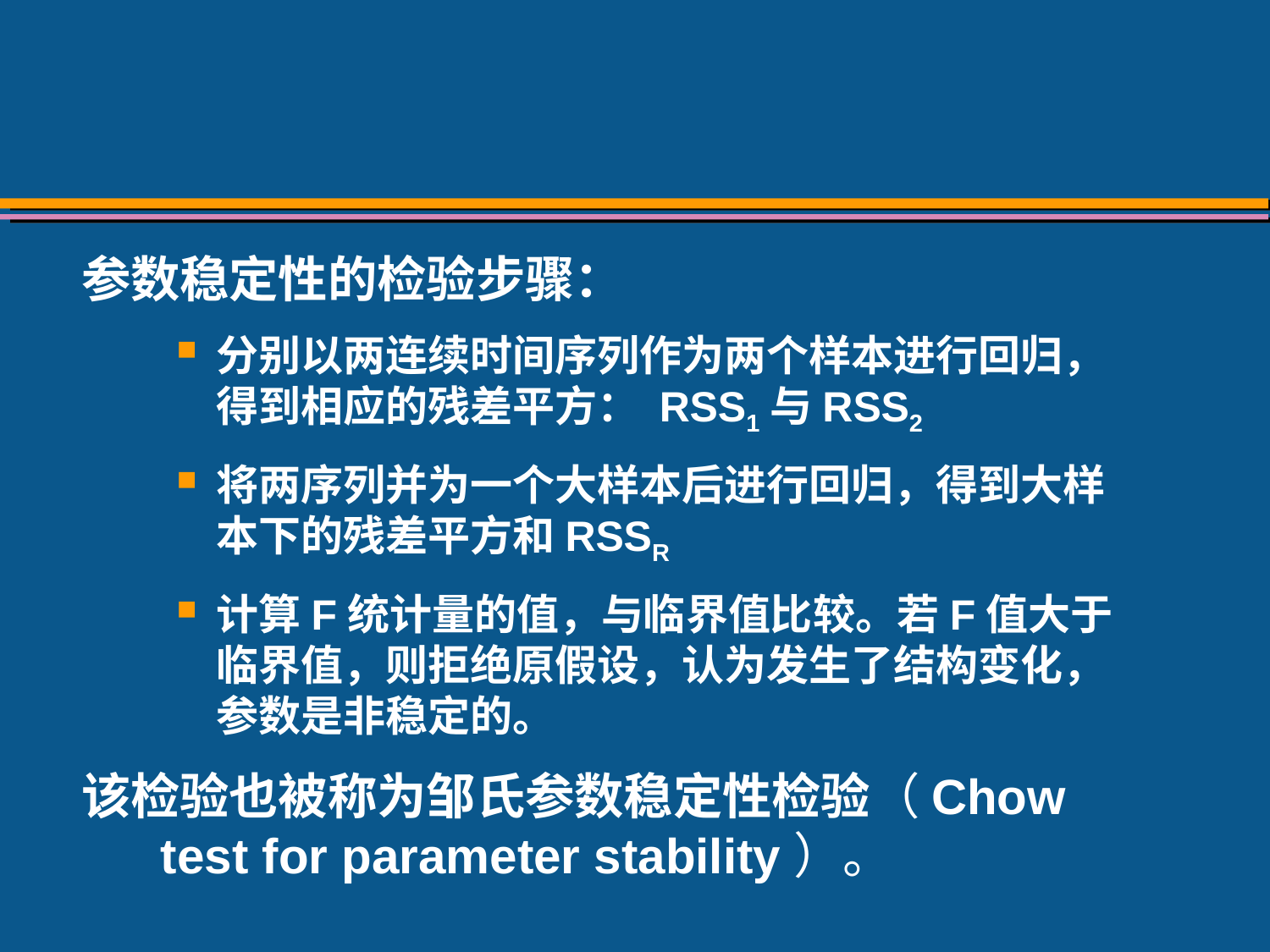

参数稳定性的检验步骤：
分别以两连续时间序列作为两个样本进行回归，得到相应的残差平方： RSS1与RSS2
将两序列并为一个大样本后进行回归，得到大样本下的残差平方和RSSR
计算F统计量的值，与临界值比较。若F值大于临界值，则拒绝原假设，认为发生了结构变化，参数是非稳定的。
该检验也被称为邹氏参数稳定性检验（Chow test for parameter stability）。